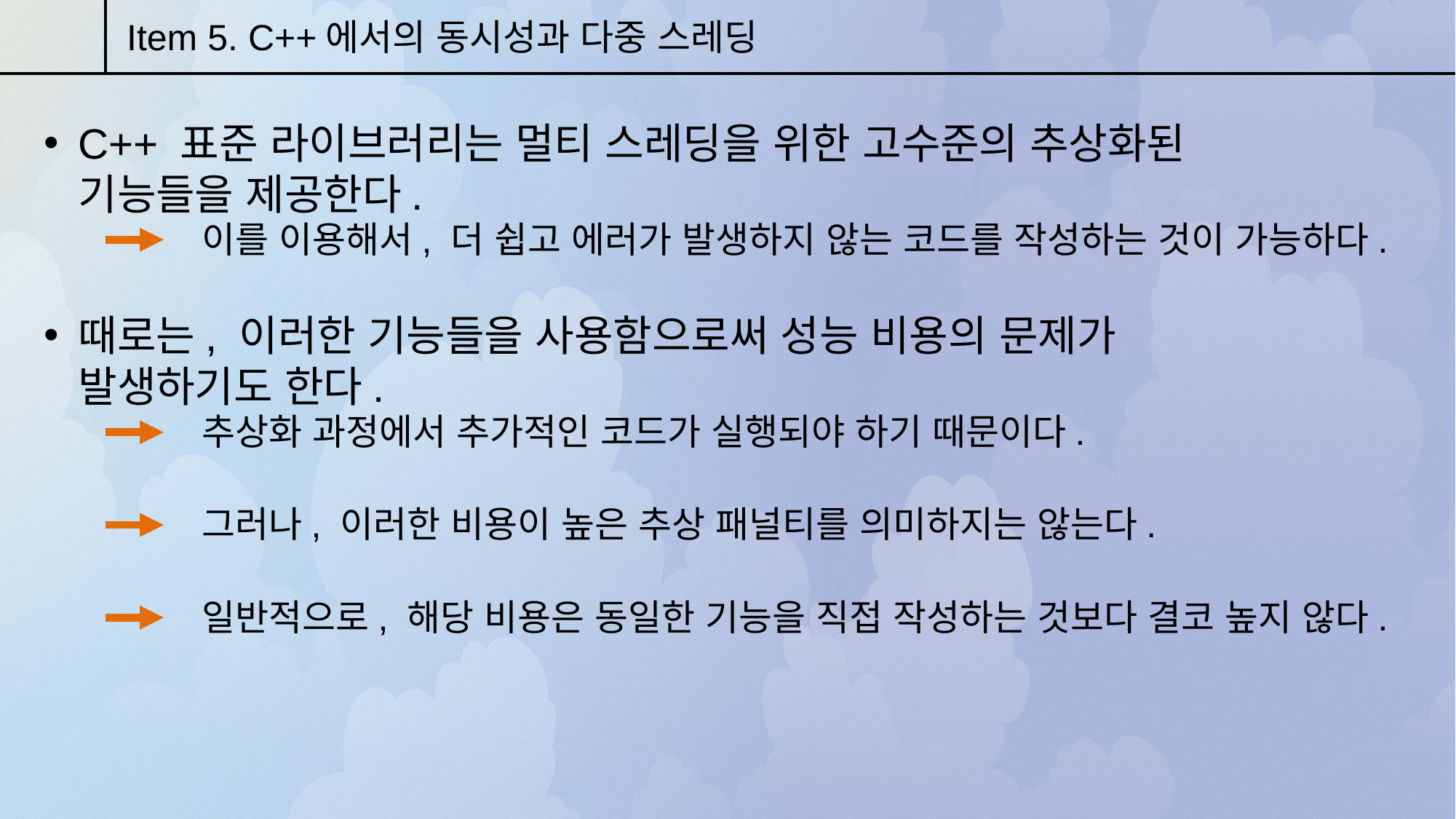

Item 5. C++에서의 동시성과 다중 스레딩
C++ 표준 라이브러리는 멀티 스레딩을 위한 고수준의 추상화된 기능들을 제공한다.
이를 이용해서, 더 쉽고 에러가 발생하지 않는 코드를 작성하는 것이 가능하다.
때로는, 이러한 기능들을 사용함으로써 성능 비용의 문제가 발생하기도 한다.
추상화 과정에서 추가적인 코드가 실행되야 하기 때문이다.
그러나, 이러한 비용이 높은 추상 패널티를 의미하지는 않는다.
일반적으로, 해당 비용은 동일한 기능을 직접 작성하는 것보다 결코 높지 않다.